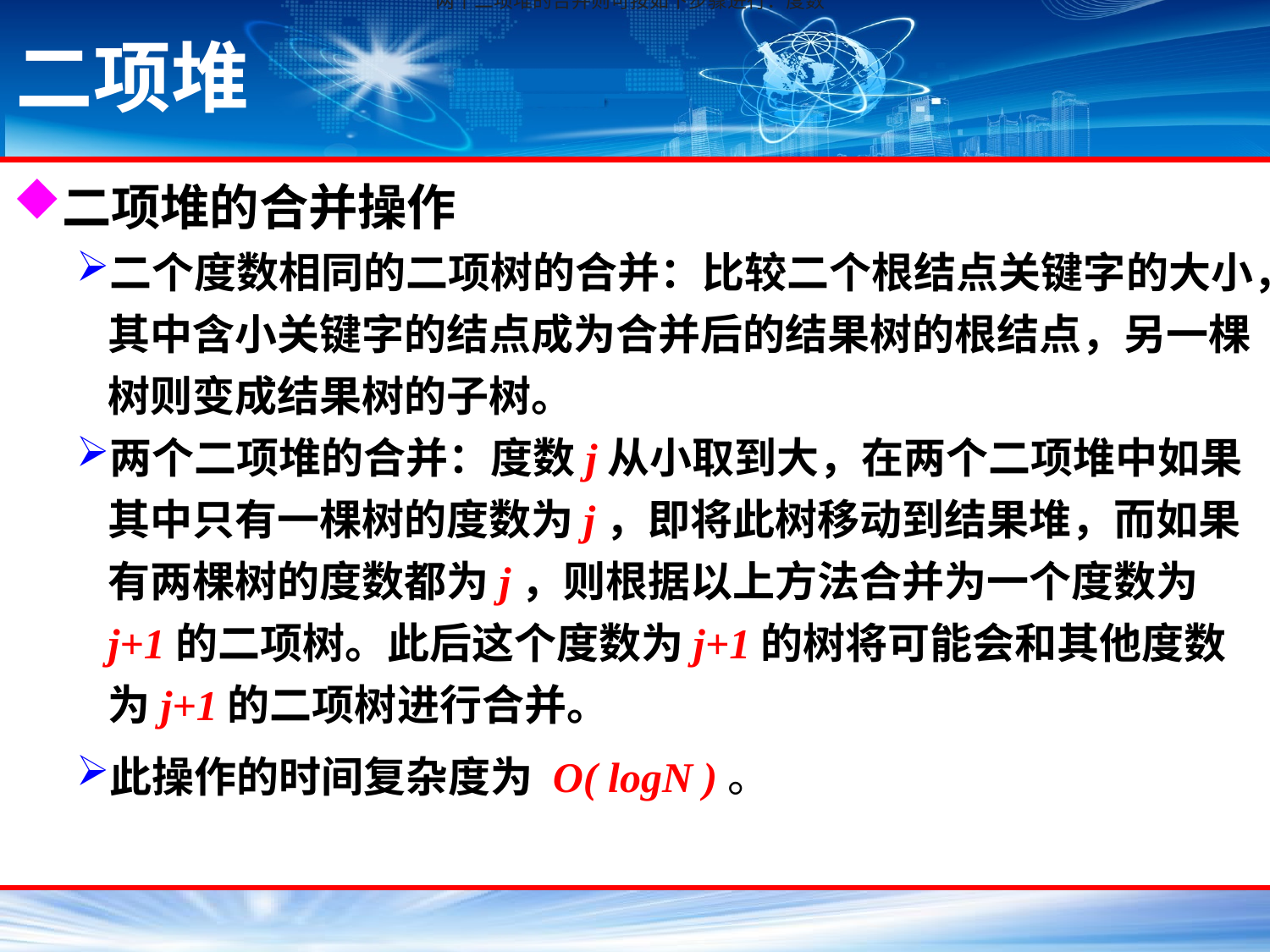

两个二项堆的合并则可按如下步骤进行：度数

# 二项堆
二项堆的合并操作
二个度数相同的二项树的合并：比较二个根结点关键字的大小，其中含小关键字的结点成为合并后的结果树的根结点，另一棵树则变成结果树的子树。
两个二项堆的合并：度数j从小取到大，在两个二项堆中如果其中只有一棵树的度数为j，即将此树移动到结果堆，而如果有两棵树的度数都为j，则根据以上方法合并为一个度数为j+1的二项树。此后这个度数为j+1的树将可能会和其他度数为j+1的二项树进行合并。
此操作的时间复杂度为 O( logN )。